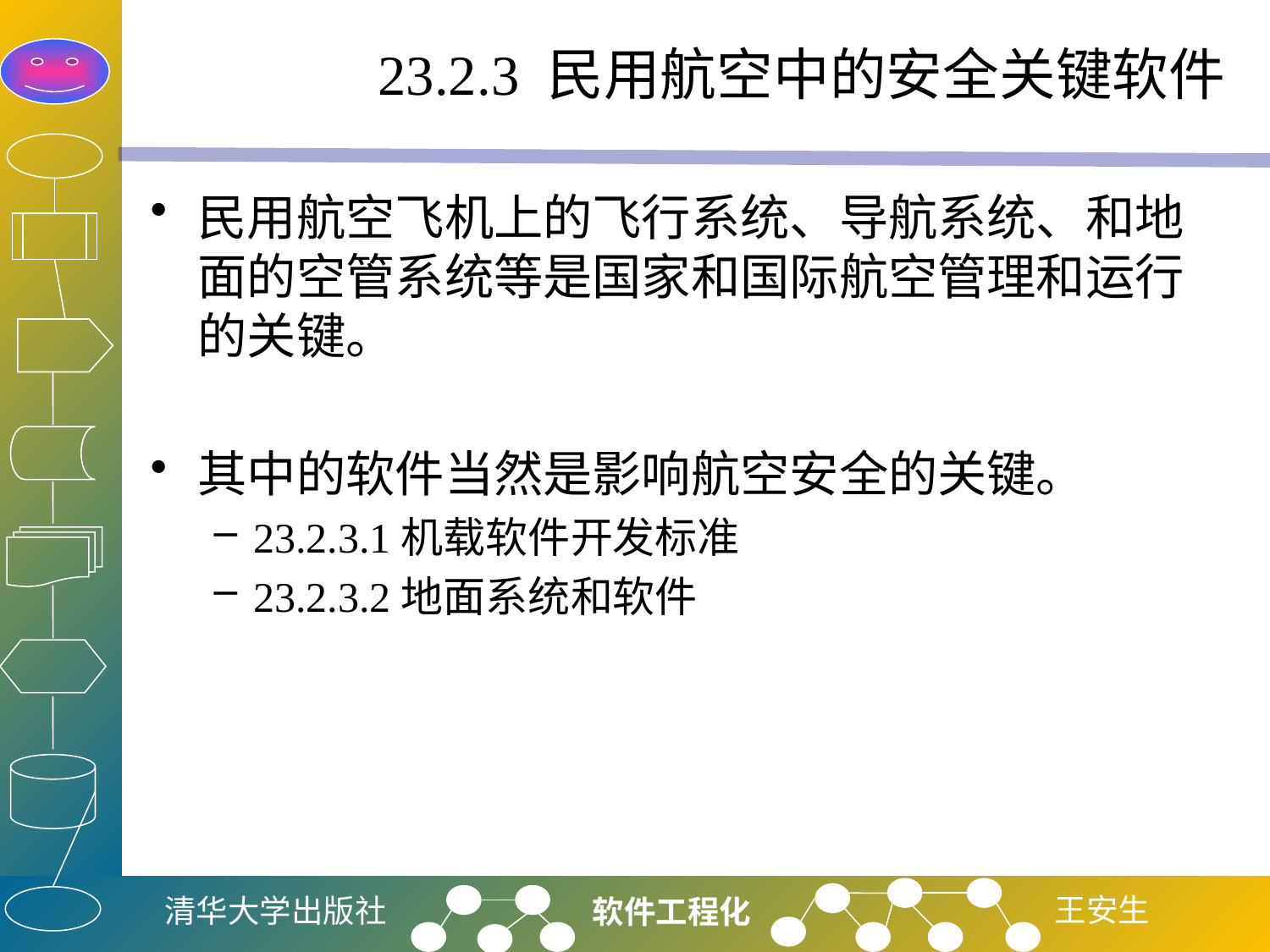

# 23.2.3 民用航空中的安全关键软件
民用航空飞机上的飞行系统、导航系统、和地面的空管系统等是国家和国际航空管理和运行的关键。

其中的软件当然是影响航空安全的关键。
23.2.3.1机载软件开发标准
23.2.3.2地面系统和软件